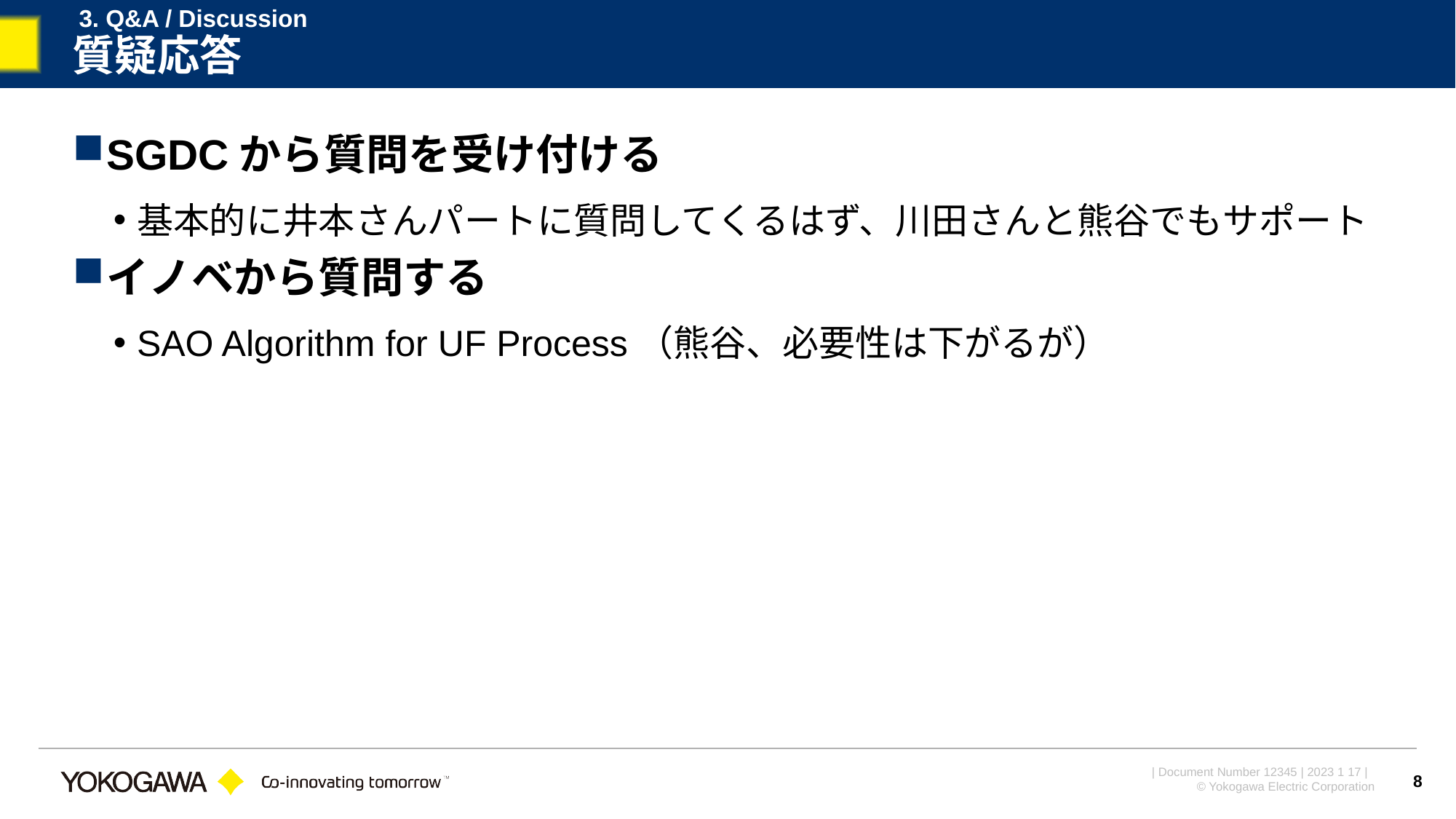

3. Q&A / Discussion
# 質疑応答
SGDCから質問を受け付ける
基本的に井本さんパートに質問してくるはず、川田さんと熊谷でもサポート
イノベから質問する
SAO Algorithm for UF Process（熊谷、必要性は下がるが）
8